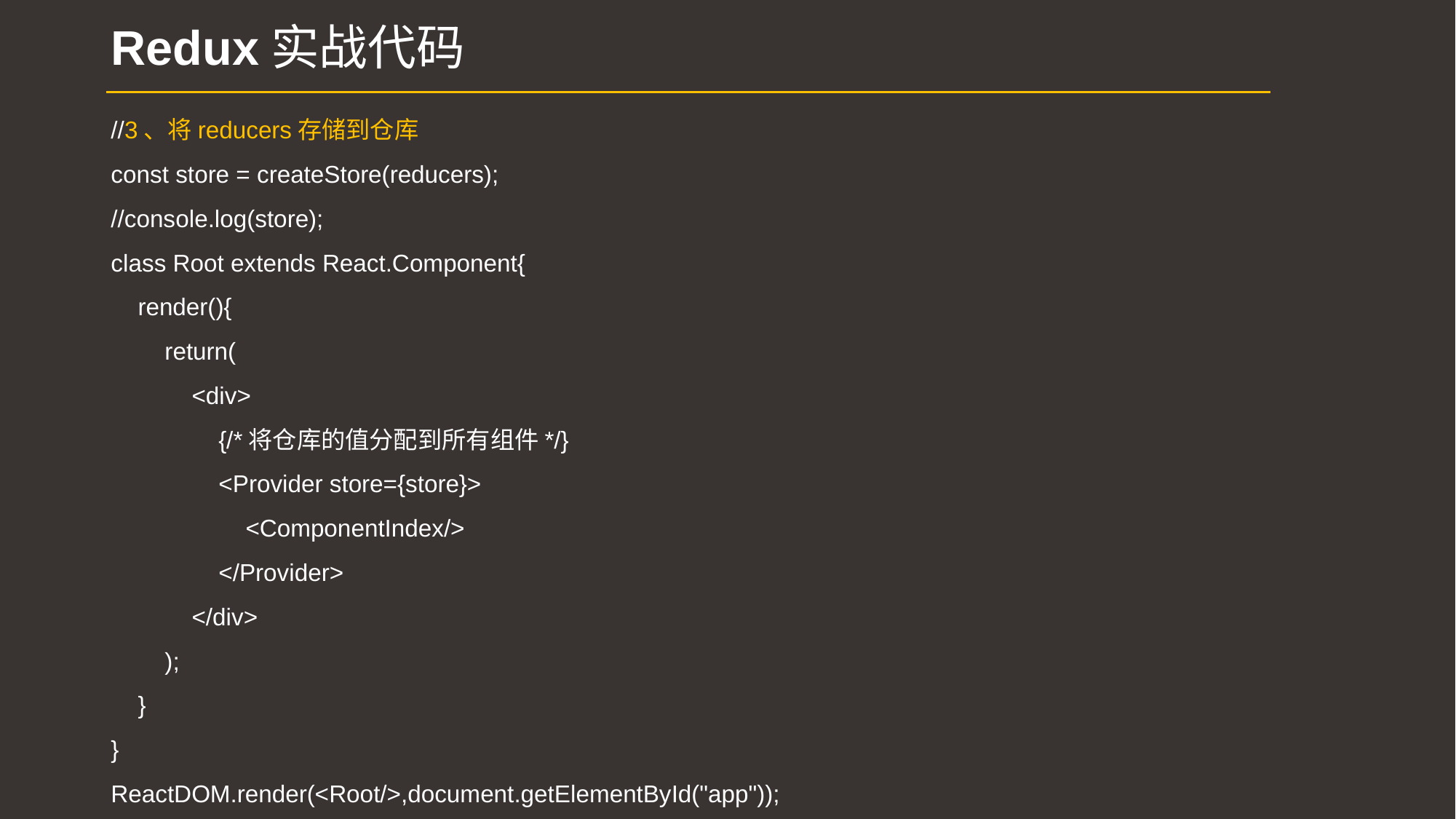

# Redux实战代码
//3、将reducers存储到仓库
const store = createStore(reducers);
//console.log(store);
class Root extends React.Component{
    render(){
        return(
            <div>
                {/*将仓库的值分配到所有组件*/}
                <Provider store={store}>
                    <ComponentIndex/>
                </Provider>
            </div>
        );
    }
}
ReactDOM.render(<Root/>,document.getElementById("app"));